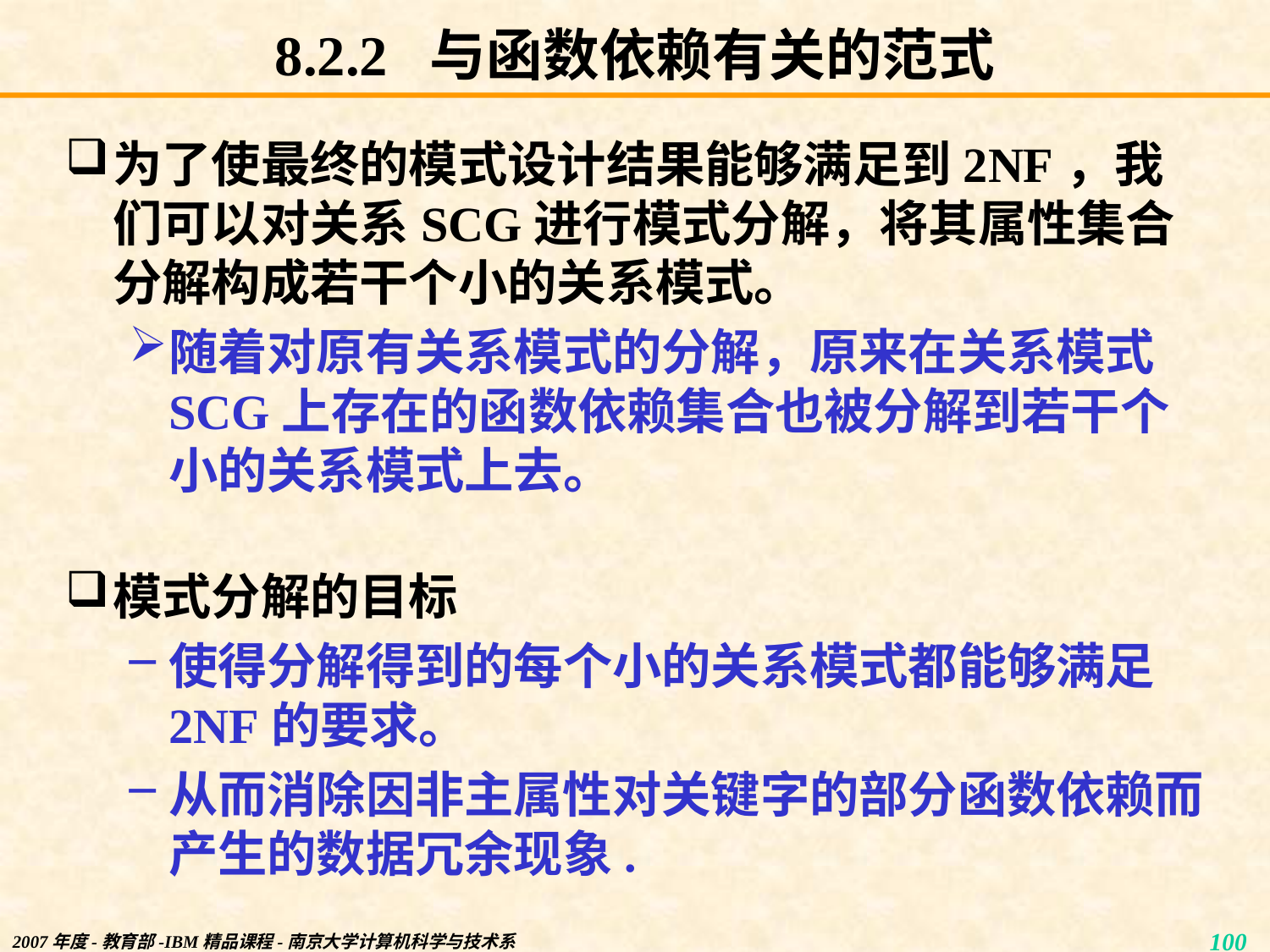

# 8.2.2  与函数依赖有关的范式
为了使最终的模式设计结果能够满足到2NF，我们可以对关系SCG进行模式分解，将其属性集合分解构成若干个小的关系模式。
随着对原有关系模式的分解，原来在关系模式SCG上存在的函数依赖集合也被分解到若干个小的关系模式上去。

模式分解的目标
使得分解得到的每个小的关系模式都能够满足2NF的要求。
从而消除因非主属性对关键字的部分函数依赖而产生的数据冗余现象.
100
2007年度-教育部-IBM精品课程-南京大学计算机科学与技术系